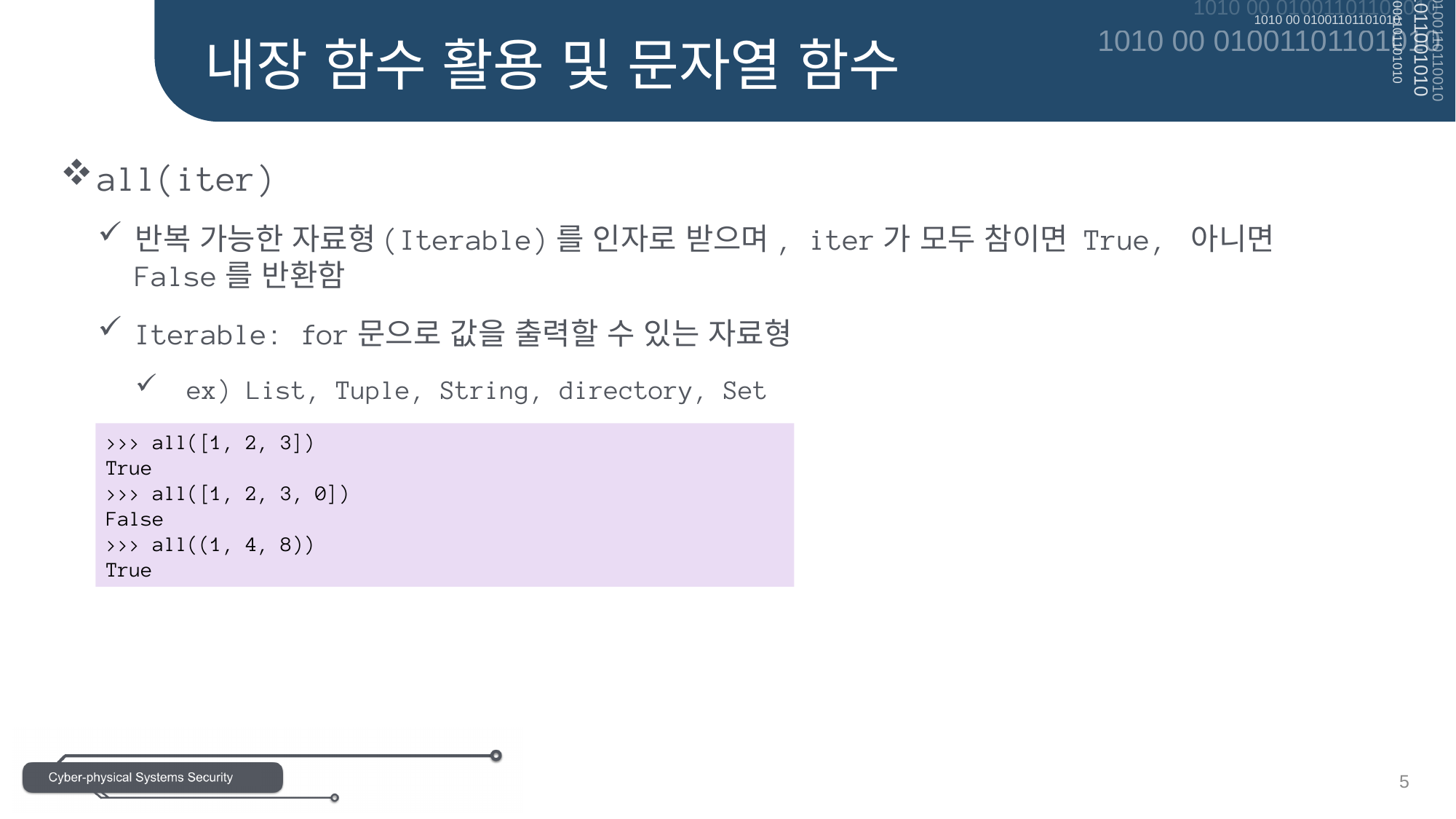

내장 함수 활용 및 문자열 함수
all(iter)
반복 가능한 자료형(Iterable)를 인자로 받으며, iter가 모두 참이면 True, 아니면 False를 반환함
Iterable: for문으로 값을 출력할 수 있는 자료형
 ex) List, Tuple, String, directory, Set

>>> all([1, 2, 3])
True
>>> all([1, 2, 3, 0])
False
>>> all((1, 4, 8))
True
5